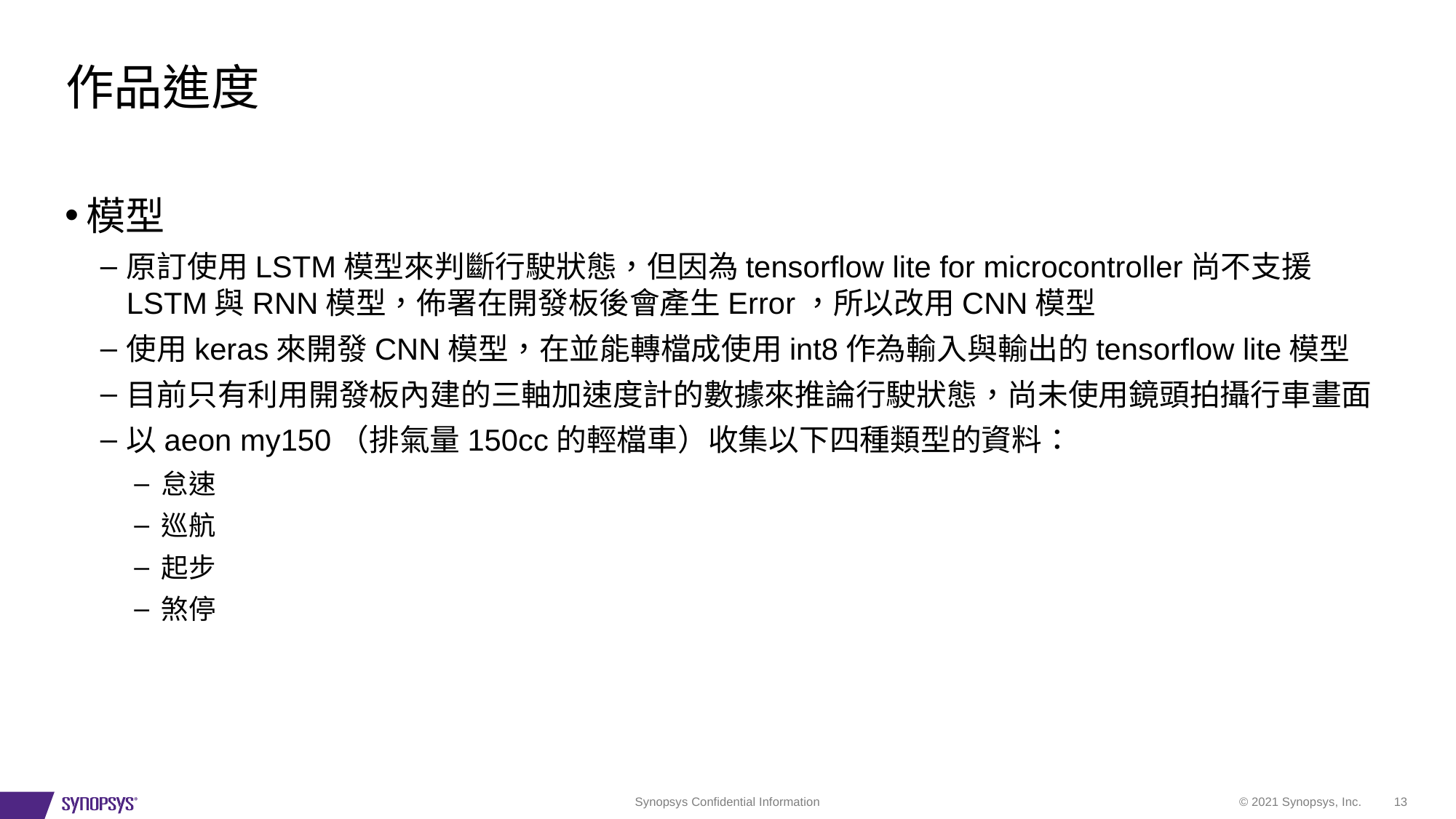

# 作品進度
模型
原訂使用LSTM模型來判斷行駛狀態，但因為tensorflow lite for microcontroller尚不支援LSTM與RNN模型，佈署在開發板後會產生Error，所以改用CNN模型
使用keras來開發CNN模型，在並能轉檔成使用int8作為輸入與輸出的tensorflow lite模型
目前只有利用開發板內建的三軸加速度計的數據來推論行駛狀態，尚未使用鏡頭拍攝行車畫面
以aeon my150（排氣量150cc的輕檔車）收集以下四種類型的資料：
怠速
巡航
起步
煞停